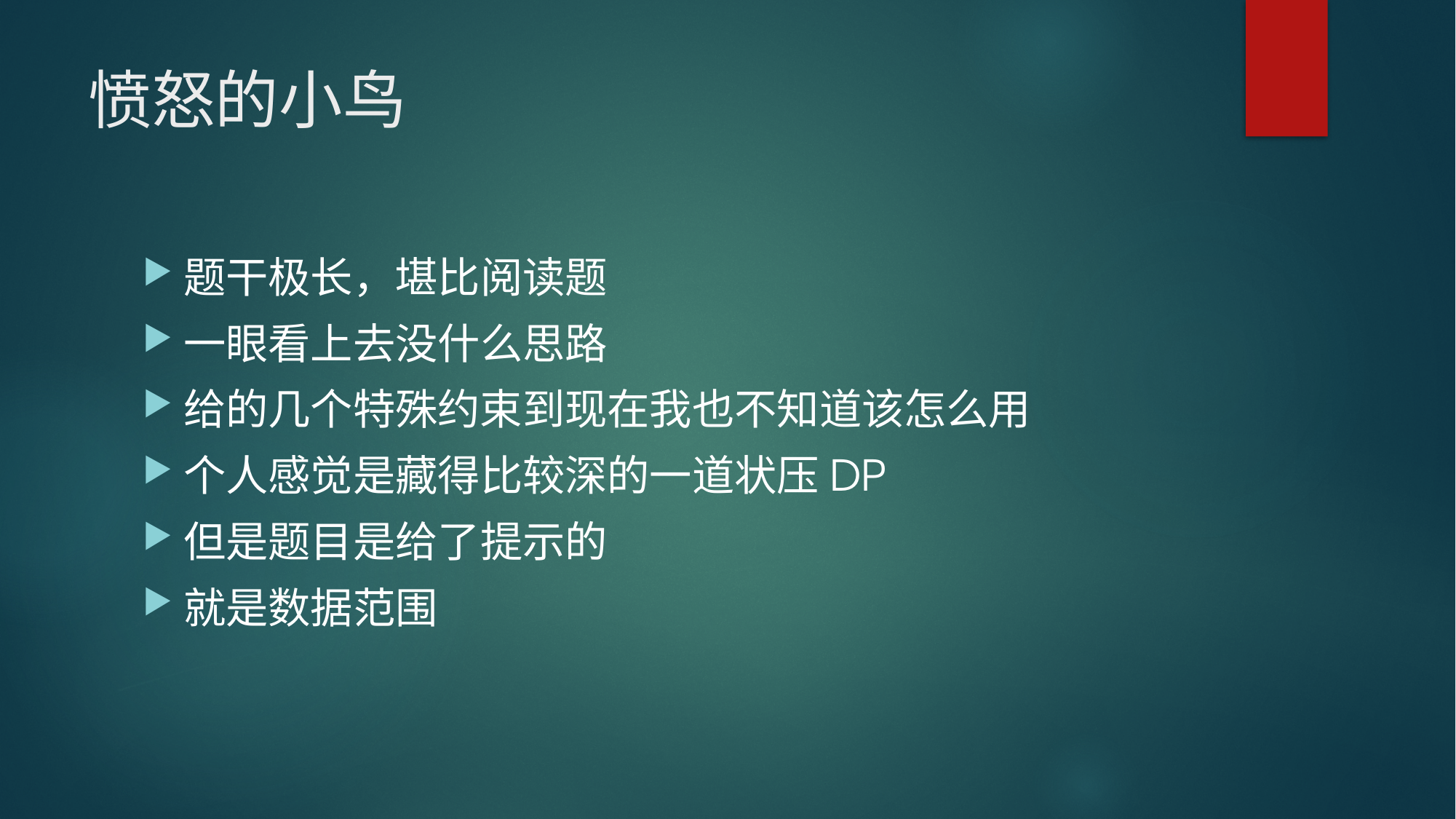

# 愤怒的小鸟
题干极长，堪比阅读题
一眼看上去没什么思路
给的几个特殊约束到现在我也不知道该怎么用
个人感觉是藏得比较深的一道状压DP
但是题目是给了提示的
就是数据范围